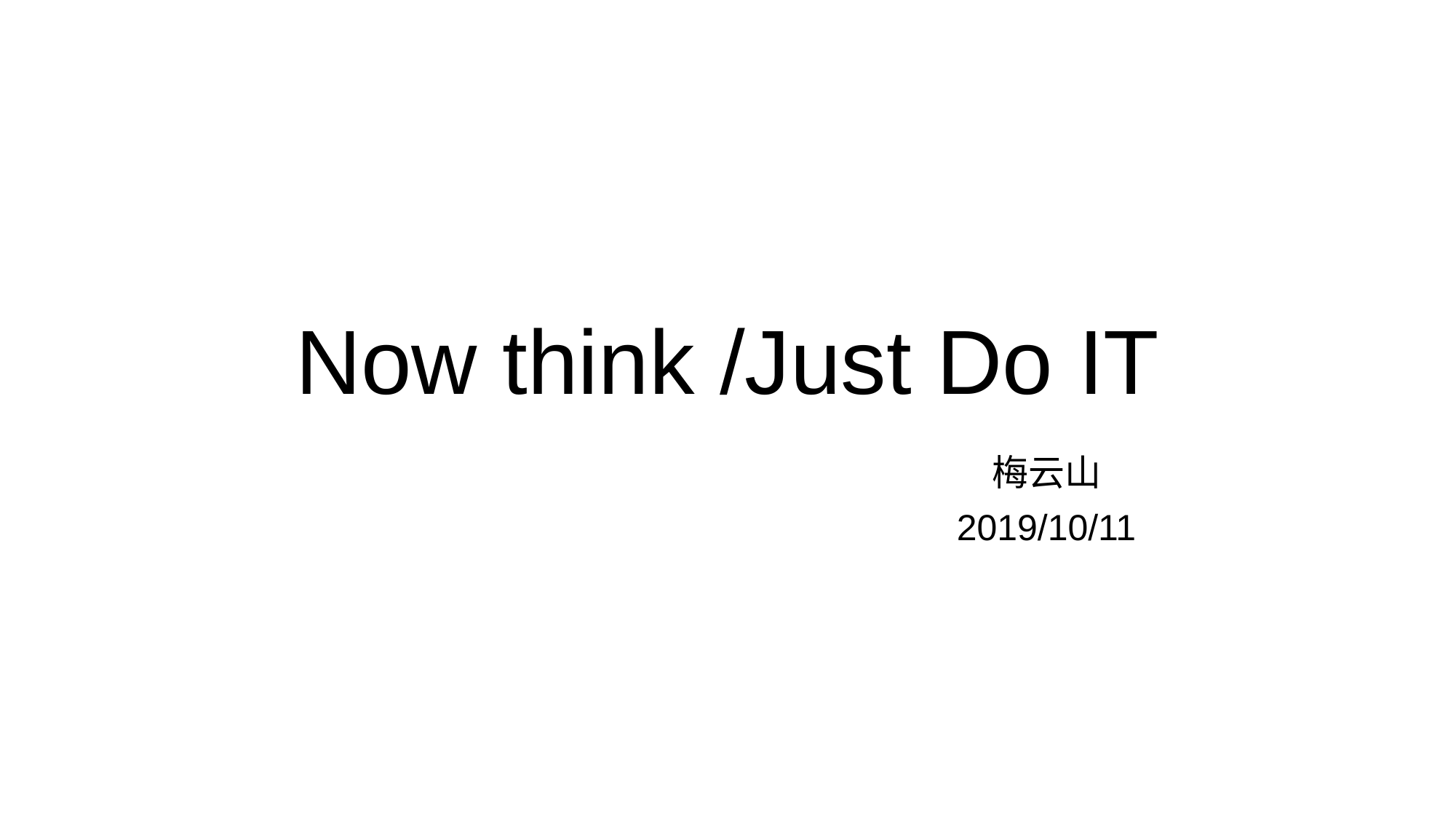

# Now think /Just Do IT
梅云山
2019/10/11